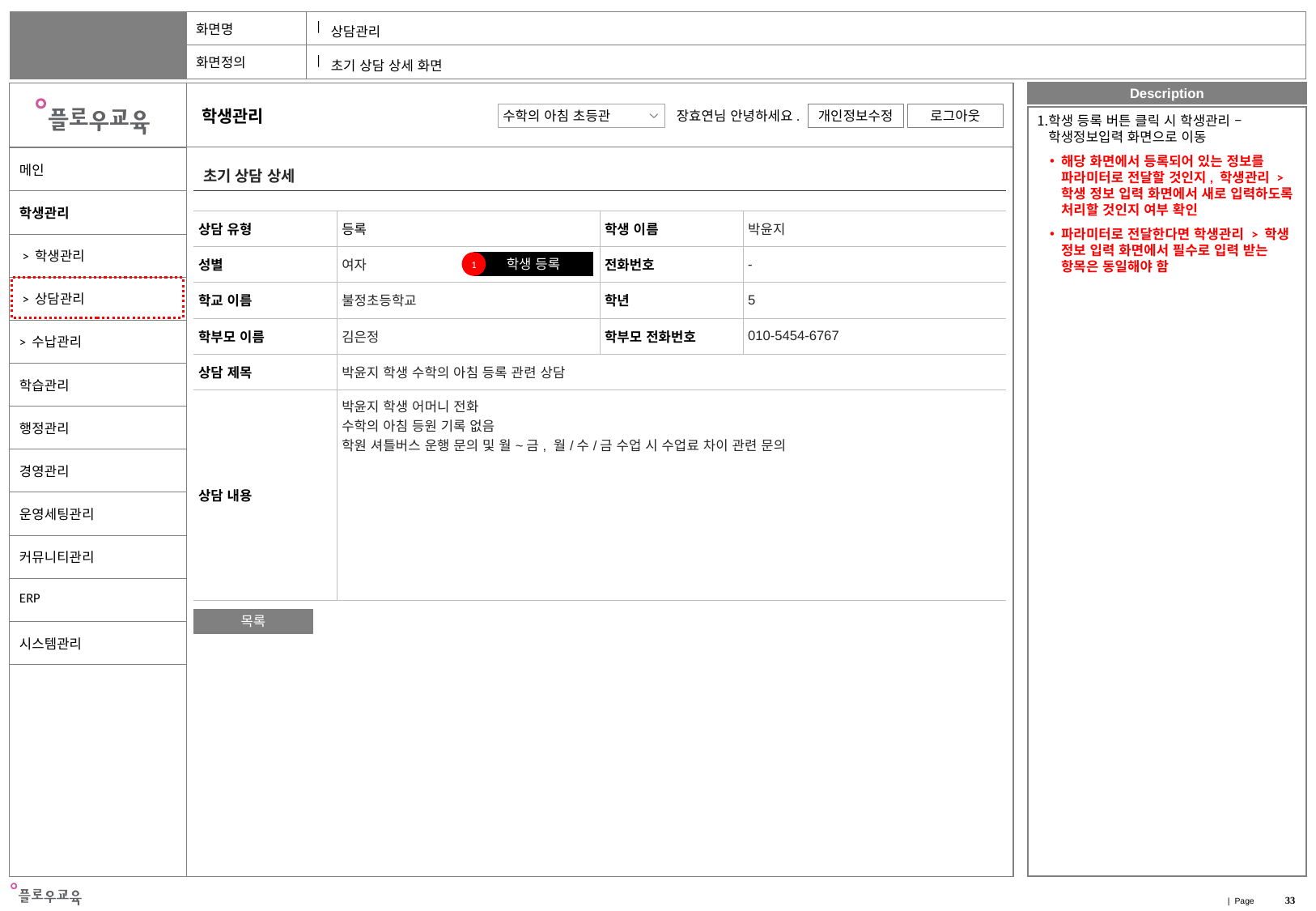

상담관리
초기 상담 상세 화면
학생 등록 버튼 클릭 시 학생관리 – 학생정보입력 화면으로 이동
해당 화면에서 등록되어 있는 정보를 파라미터로 전달할 것인지, 학생관리 > 학생 정보 입력 화면에서 새로 입력하도록 처리할 것인지 여부 확인
파라미터로 전달한다면 학생관리 > 학생 정보 입력 화면에서 필수로 입력 받는 항목은 동일해야 함
| 초기 상담 상세 |
| --- |
| 상담 유형 | 등록 | 학생 이름 | 박윤지 |
| --- | --- | --- | --- |
| 성별 | 여자 | 전화번호 | - |
| 학교 이름 | 불정초등학교 | 학년 | 5 |
| 학부모 이름 | 김은정 | 학부모 전화번호 | 010-5454-6767 |
| 상담 제목 | 박윤지 학생 수학의 아침 등록 관련 상담 |  |  |
| 상담 내용 | 박윤지 학생 어머니 전화 수학의 아침 등원 기록 없음 학원 셔틀버스 운행 문의 및 월~금, 월/수/금 수업 시 수업료 차이 관련 문의 |  |  |
1
학생 등록

목록
33